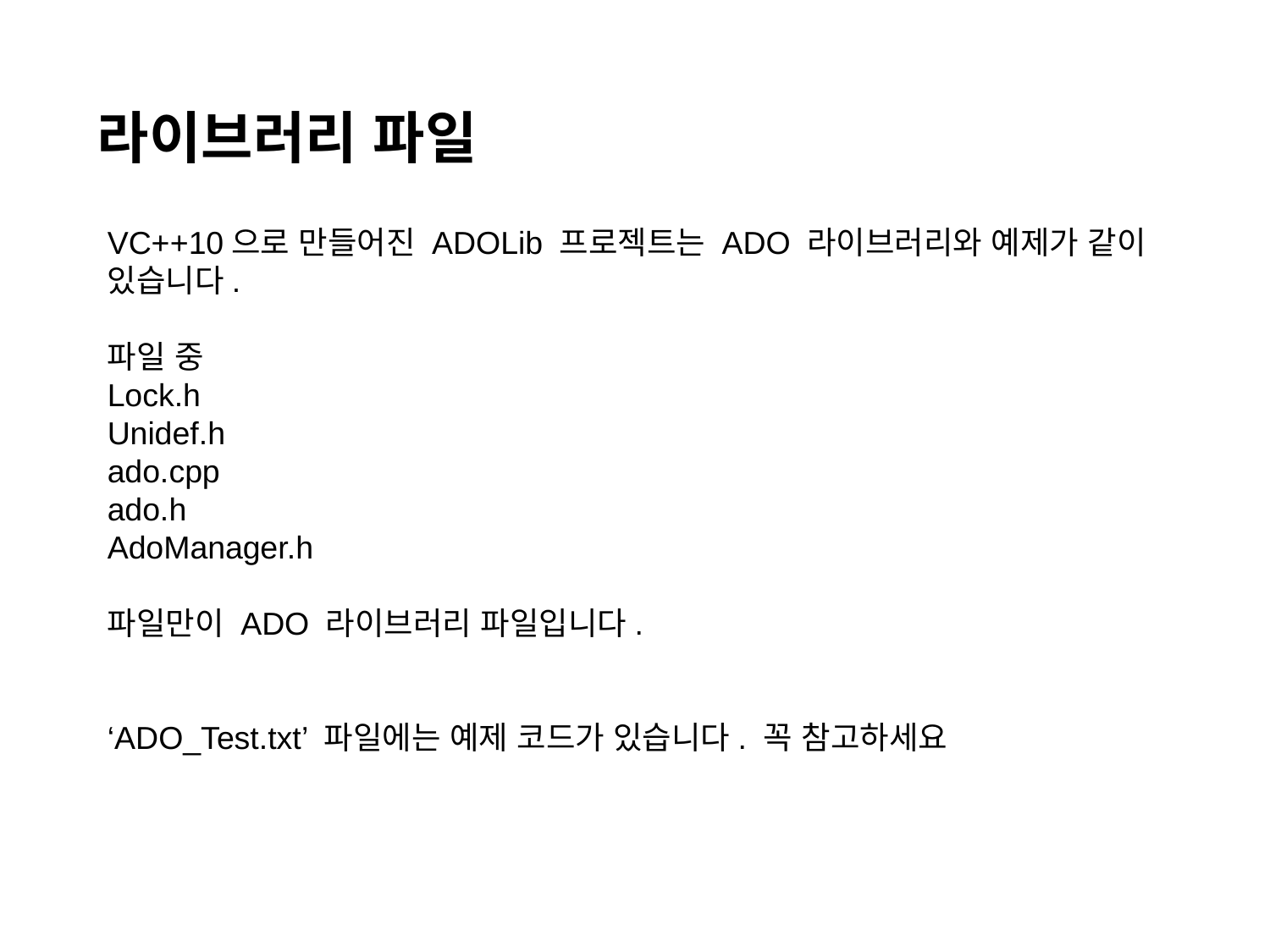

라이브러리 파일
VC++10으로 만들어진 ADOLib 프로젝트는 ADO 라이브러리와 예제가 같이 있습니다.

파일 중
Lock.h
Unidef.h
ado.cpp
ado.h
AdoManager.h

파일만이 ADO 라이브러리 파일입니다.

‘ADO_Test.txt’ 파일에는 예제 코드가 있습니다. 꼭 참고하세요